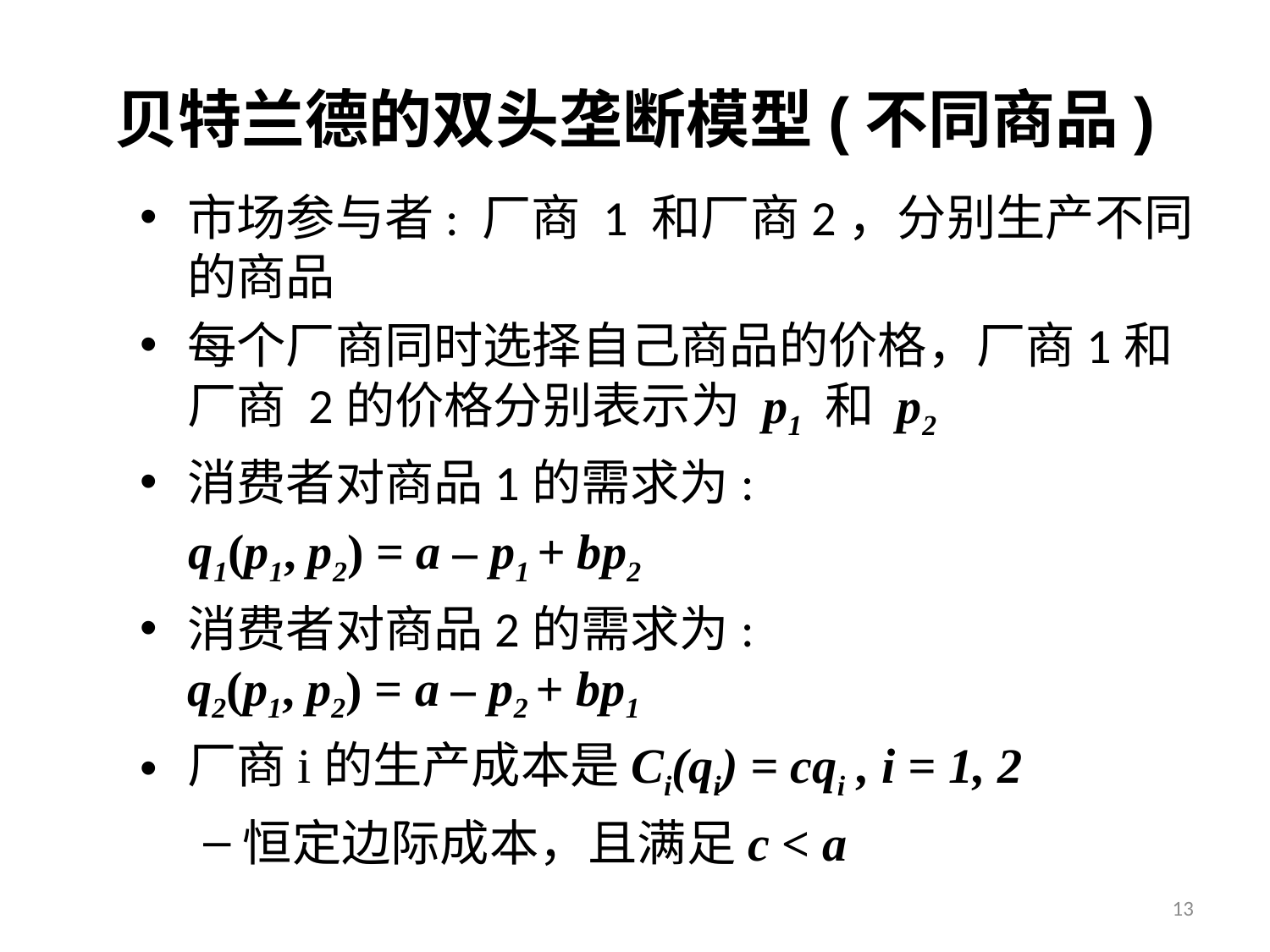

# 贝特兰德的双头垄断模型(不同商品)
市场参与者: 厂商 1 和厂商2，分别生产不同的商品
每个厂商同时选择自己商品的价格，厂商1和厂商 2的价格分别表示为 p1 和 p2
消费者对商品1的需求为:
    q1(p1, p2) = a – p1 + bp2
消费者对商品2的需求为:                                    q2(p1, p2) = a – p2 + bp1
厂商i的生产成本是Ci(qi) = cqi , i = 1, 2
恒定边际成本，且满足c < a
13